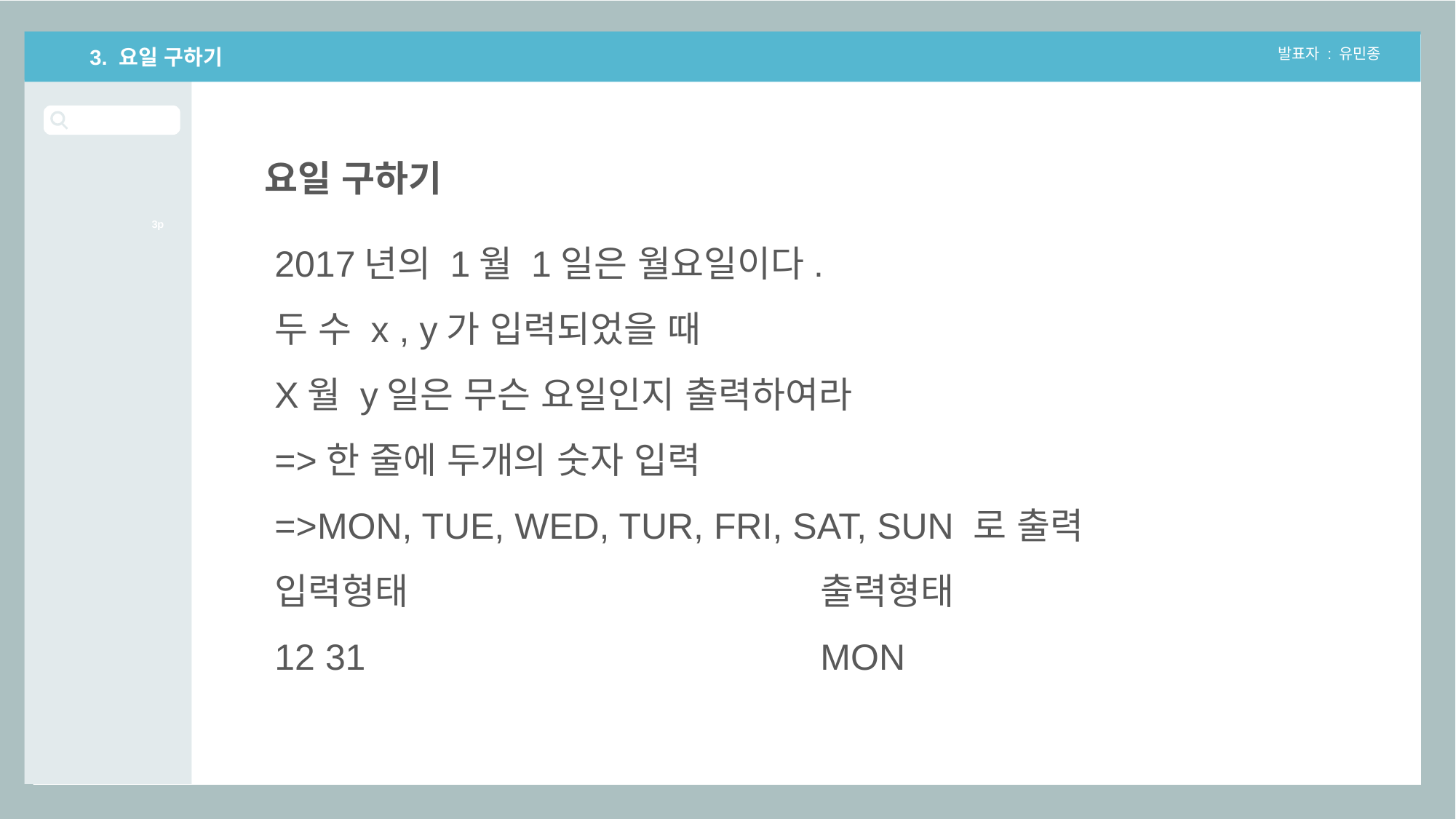

3. 요일 구하기
발표자 : 유민종

요일 구하기
3p
2017년의 1월 1일은 월요일이다.
두 수 x , y가 입력되었을 때
X월 y일은 무슨 요일인지 출력하여라
=>한 줄에 두개의 숫자 입력
=>MON, TUE, WED, TUR, FRI, SAT, SUN 로 출력
입력형태				출력형태
12 31					MON